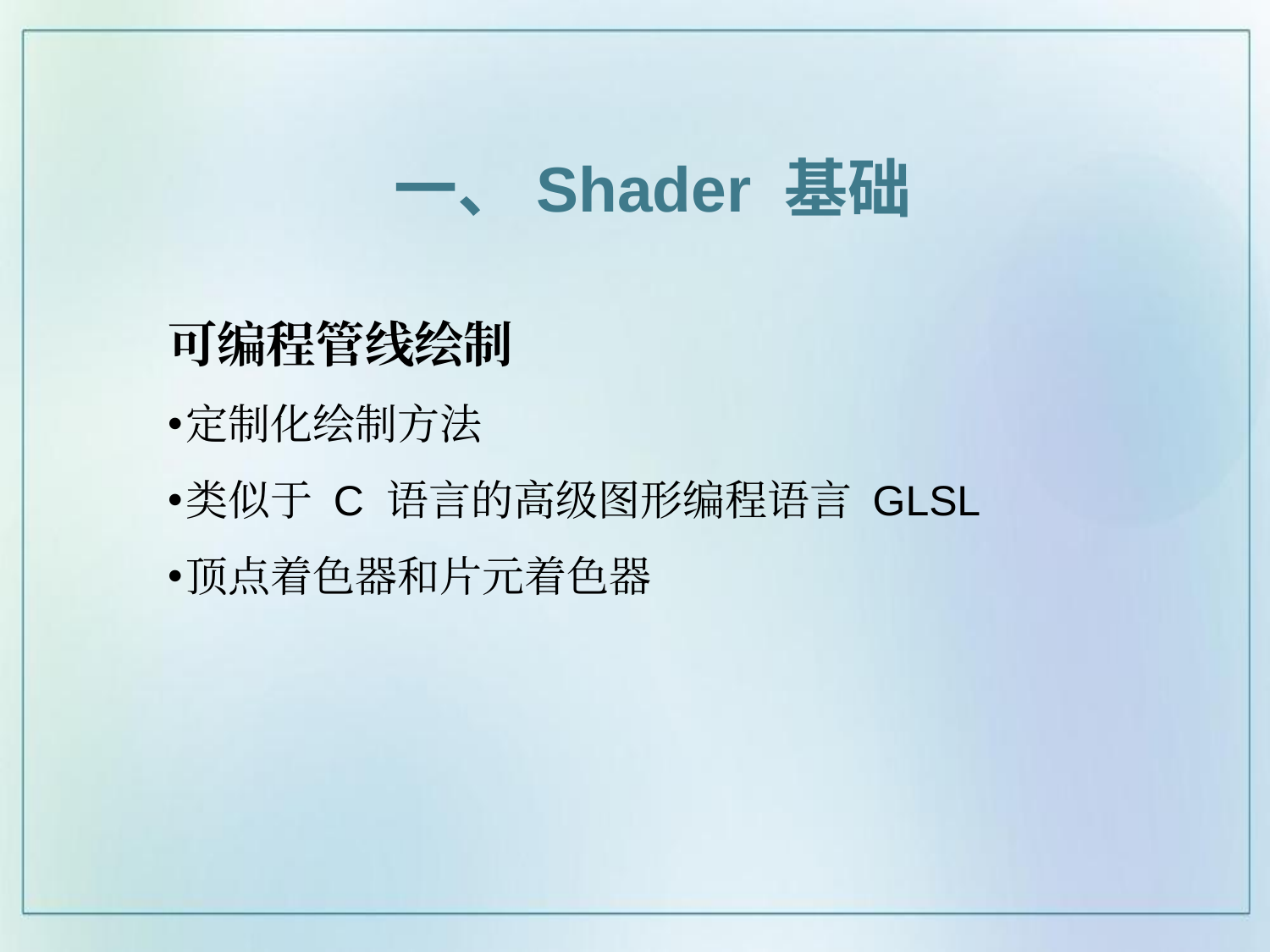

一、Shader 基础
可编程管线绘制
定制化绘制方法
类似于 C 语言的高级图形编程语言 GLSL
顶点着色器和片元着色器